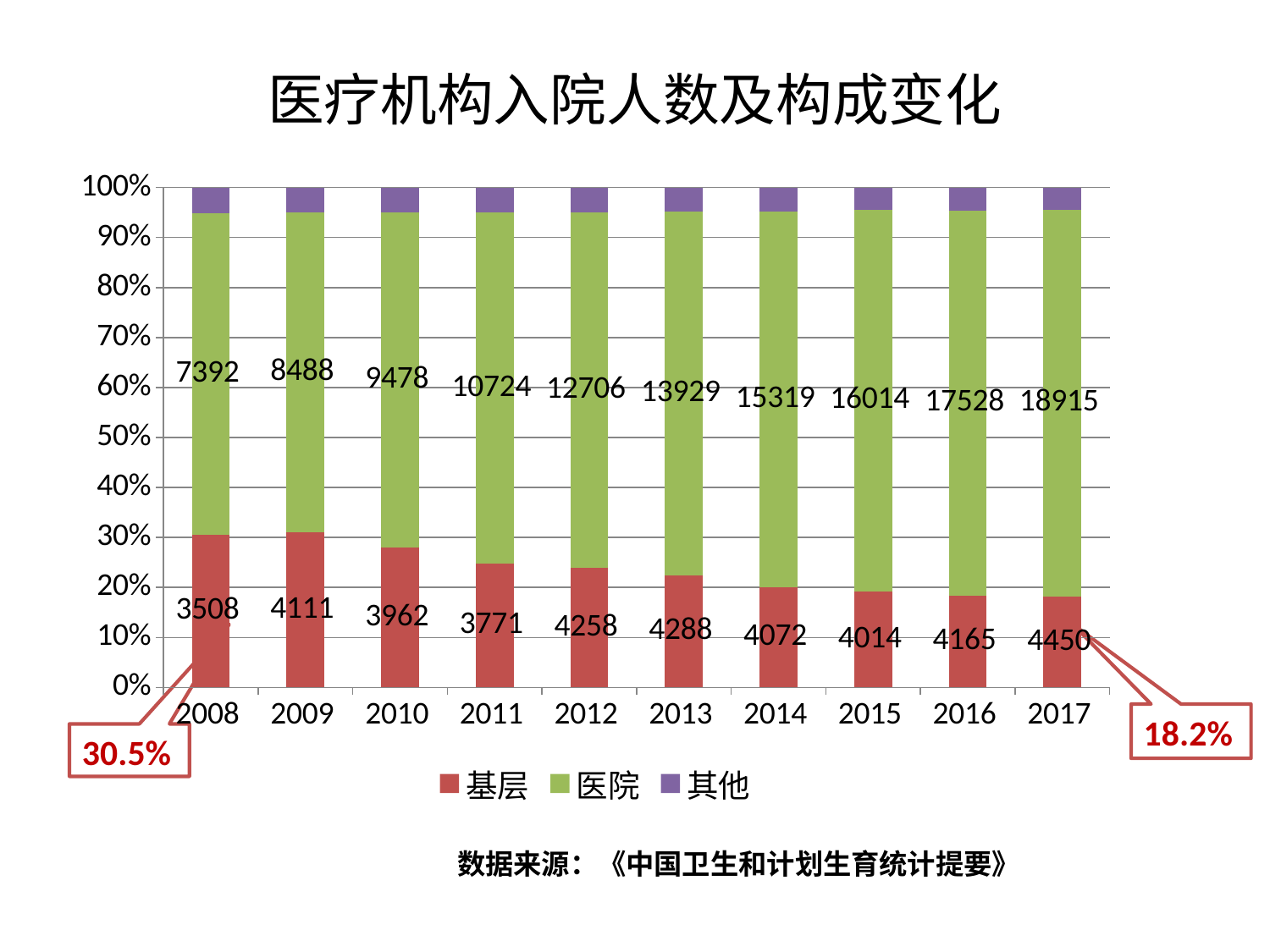

# 医疗机构入院人数及构成变化

### Chart

| Category | 基层 | 医院 | 其他 |
|---|---|---|---|
| 2008 | 3508.0 | 7392.0 | 583.0 |
| 2009 | 4111.0 | 8488.0 | 657.0 |
| 2010 | 3962.0 | 9478.0 | 698.0 |
| 2011 | 3771.0 | 10724.0 | 770.0 |
| 2012 | 4258.0 | 12706.0 | 876.0 |
| 2013 | 4288.0 | 13929.0 | 903.0 |
| 2014 | 4072.0 | 15319.0 | 975.0 |
| 2015 | 4014.0 | 16014.0 | 927.0 |
| 2016 | 4165.0 | 17528.0 | 1035.0 |
| 2017 | 4450.0 | 18915.0 | 1070.0 |
18.2%
30.5%
数据来源：《中国卫生和计划生育统计提要》